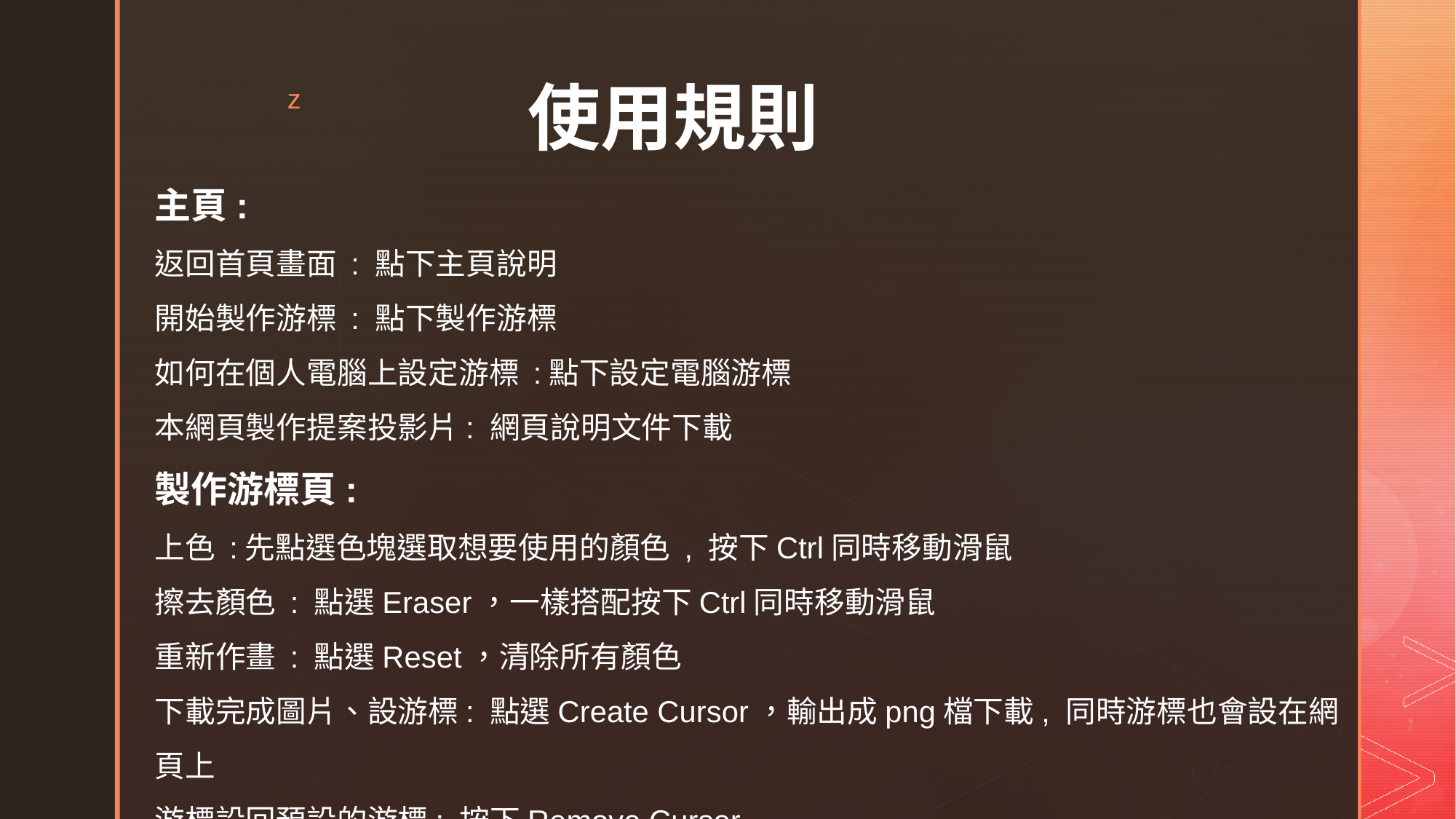

# 使用規則
主頁:
返回首頁畫面 : 點下主頁說明
開始製作游標 : 點下製作游標
如何在個人電腦上設定游標 :點下設定電腦游標
本網頁製作提案投影片: 網頁說明文件下載
製作游標頁:
上色 :先點選色塊選取想要使用的顏色 , 按下Ctrl同時移動滑鼠
擦去顏色 : 點選Eraser，一樣搭配按下Ctrl同時移動滑鼠
重新作畫 : 點選Reset，清除所有顏色
下載完成圖片、設游標: 點選Create Cursor，輸出成png檔下載, 同時游標也會設在網頁上
游標設回預設的游標: 按下Remove Cursor